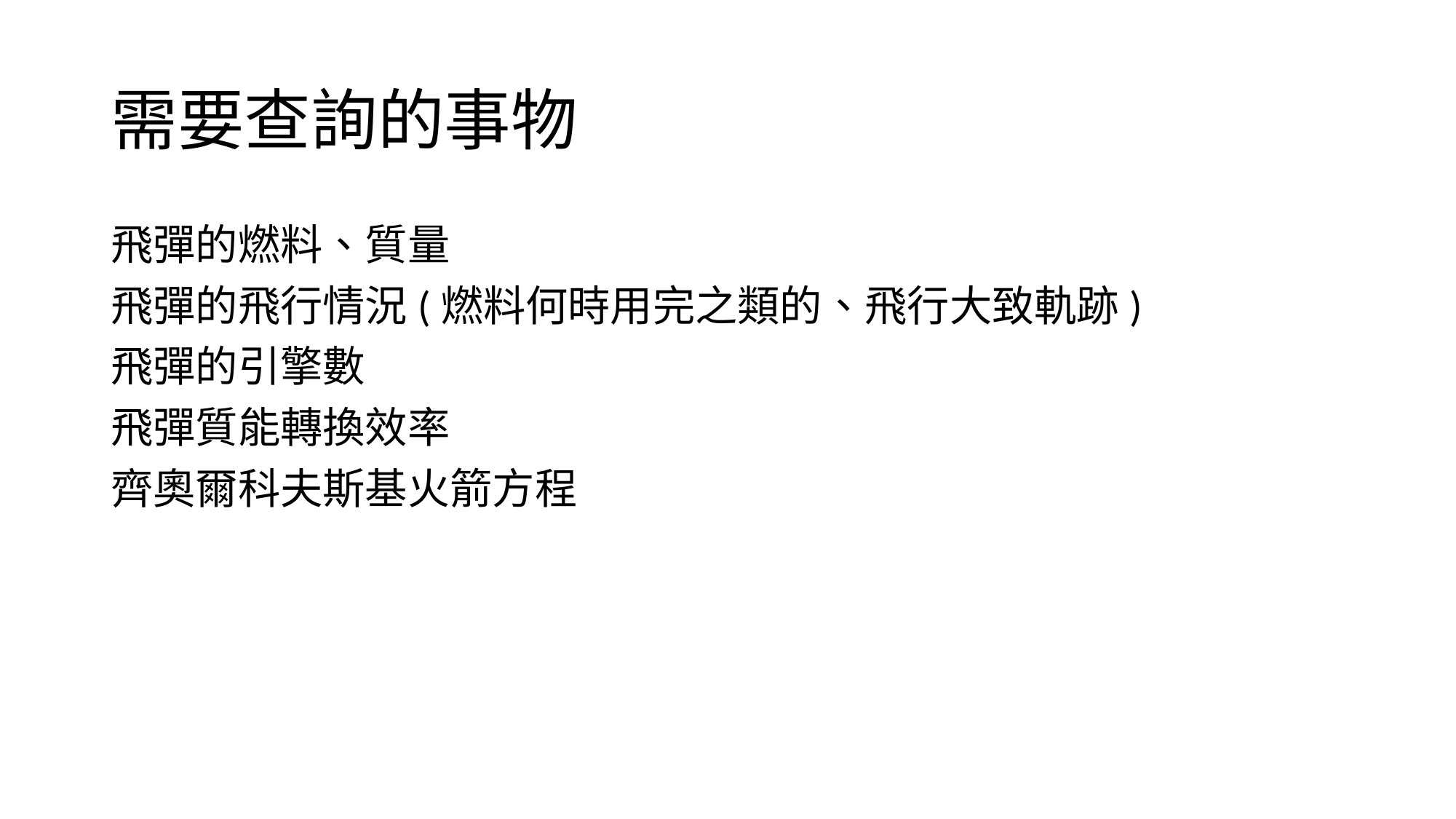

# 需要查詢的事物
飛彈的燃料、質量
飛彈的飛行情況(燃料何時用完之類的、飛行大致軌跡)
飛彈的引擎數
飛彈質能轉換效率
齊奧爾科夫斯基火箭方程